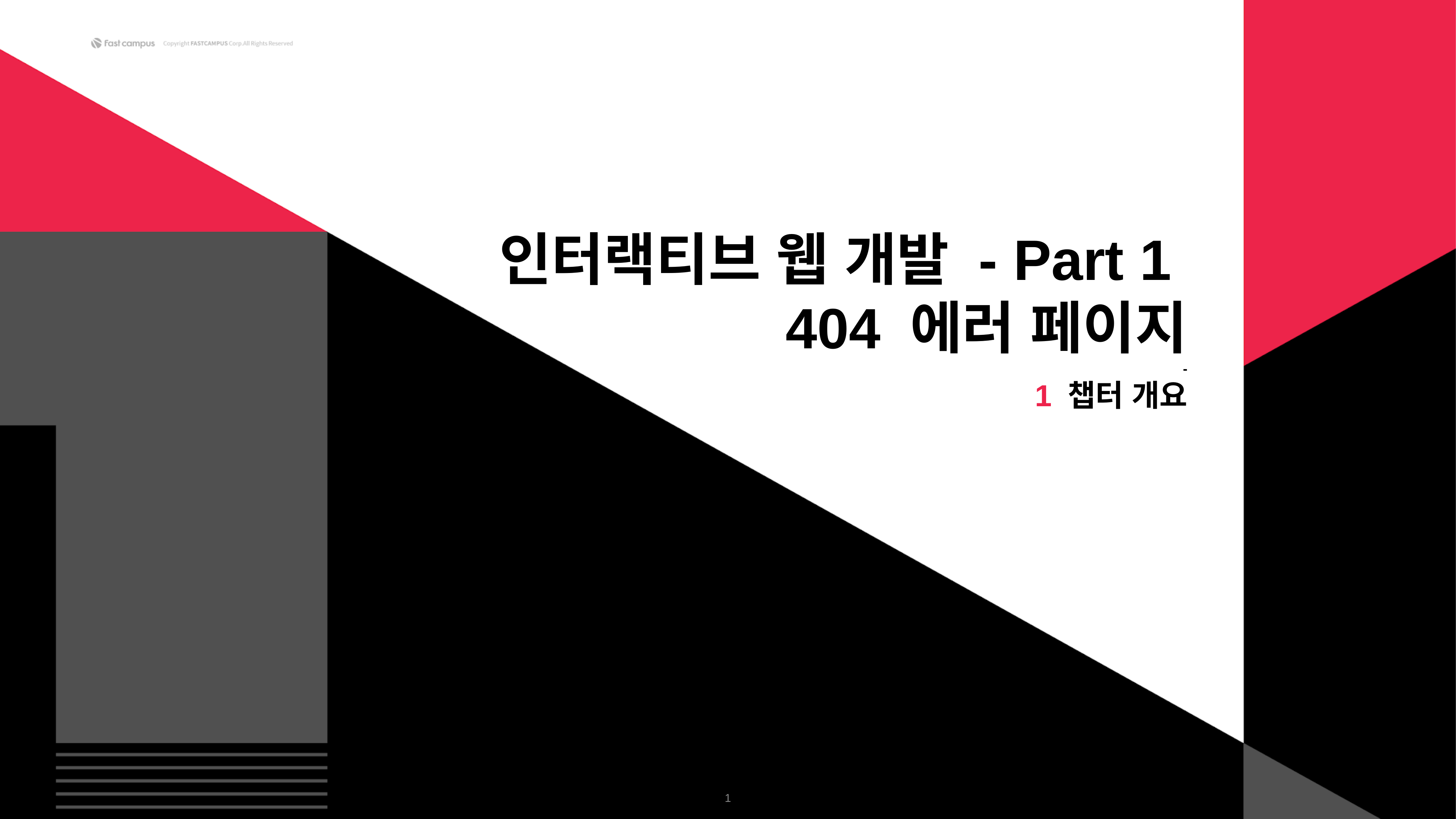

인터랙티브 웹 개발 - Part 1
404 에러 페이지
 -
1 챕터 개요
1